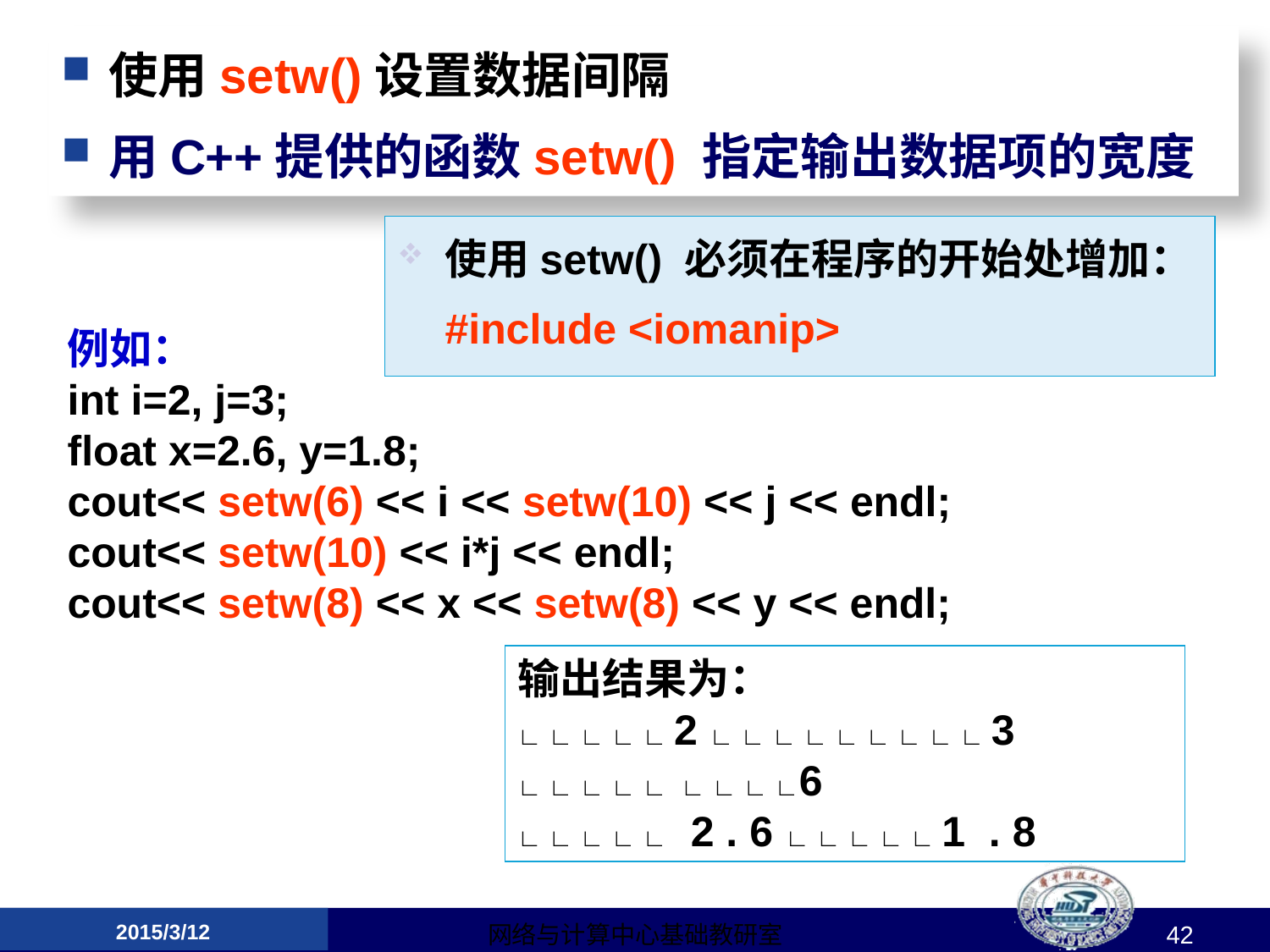

使用setw()设置数据间隔
用C++提供的函数setw() 指定输出数据项的宽度
使用setw() 必须在程序的开始处增加：
	#include <iomanip>
例如：
int i=2, j=3;
float x=2.6, y=1.8;
cout<< setw(6) << i << setw(10) << j << endl;
cout<< setw(10) << i*j << endl;
cout<< setw(8) << x << setw(8) << y << endl;
输出结果为：
∟ ∟ ∟ ∟ ∟ 2 ∟ ∟ ∟ ∟ ∟ ∟ ∟ ∟ ∟ 3
∟ ∟ ∟ ∟ ∟  ∟ ∟ ∟ ∟6
∟ ∟ ∟ ∟ ∟  2 . 6 ∟ ∟ ∟ ∟ ∟ 1  . 8
2015/3/12
网络与计算中心基础教研室
42